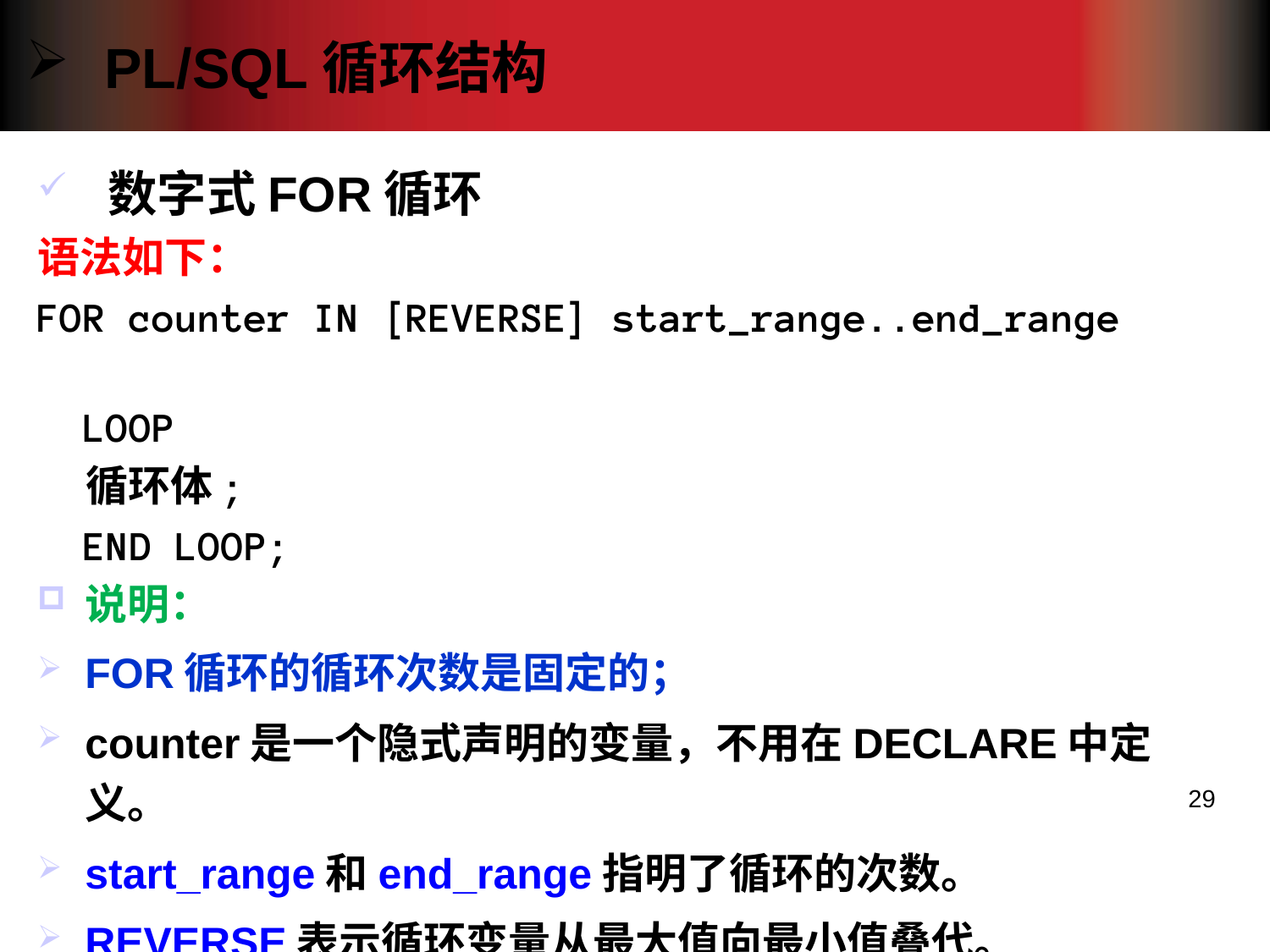

# PL/SQL循环结构
 数字式FOR循环
语法如下：
FOR counter IN [REVERSE] start_range..end_range
  LOOP
    循环体;
  END LOOP;
说明：
FOR循环的循环次数是固定的；
counter是一个隐式声明的变量，不用在DECLARE中定义。
start_range和end_range指明了循环的次数。
REVERSE表示循环变量从最大值向最小值叠代。
29